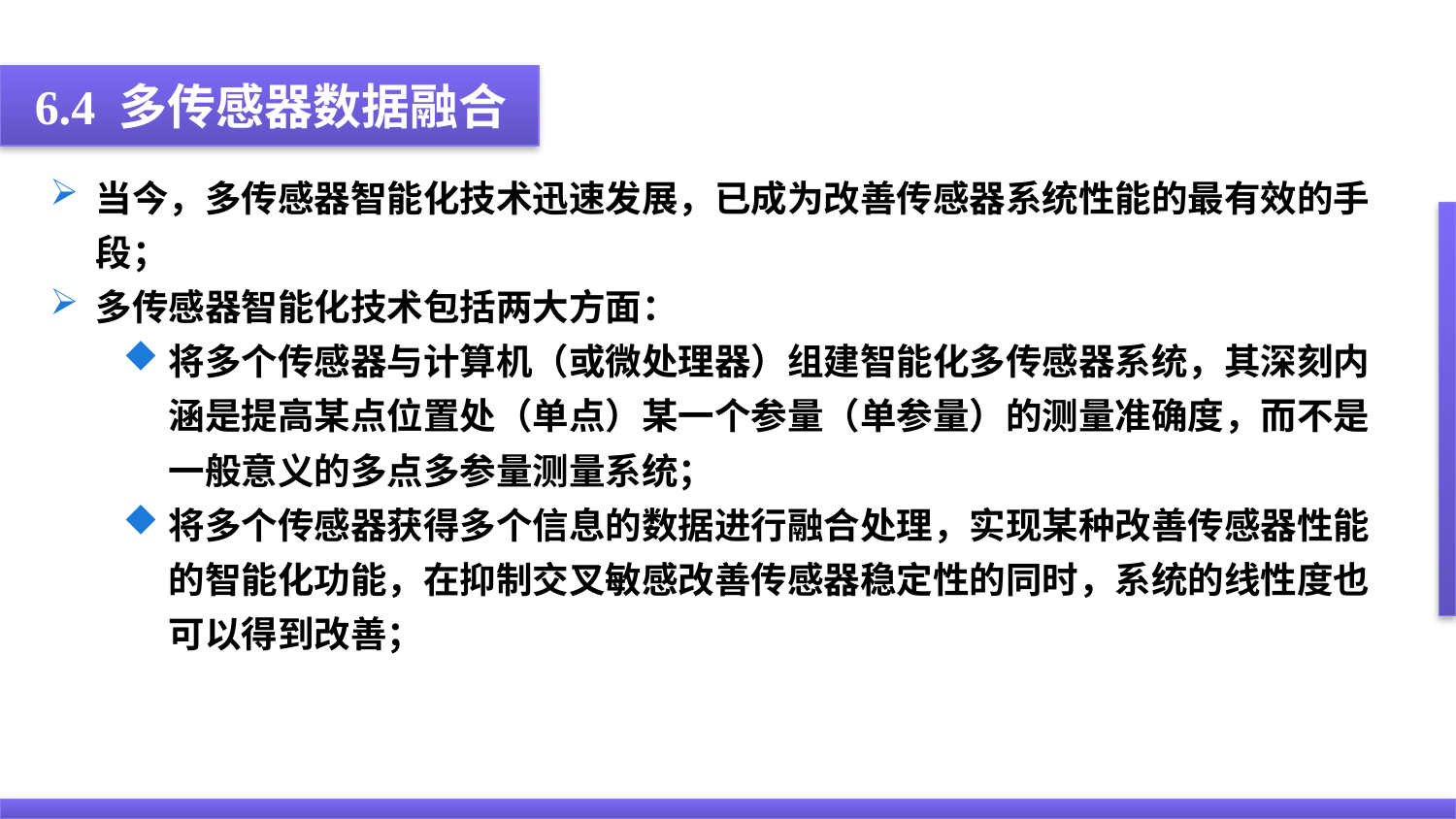

6.4 多传感器数据融合
当今，多传感器智能化技术迅速发展，已成为改善传感器系统性能的最有效的手段；
多传感器智能化技术包括两大方面：
将多个传感器与计算机（或微处理器）组建智能化多传感器系统，其深刻内涵是提高某点位置处（单点）某一个参量（单参量）的测量准确度，而不是一般意义的多点多参量测量系统；
将多个传感器获得多个信息的数据进行融合处理，实现某种改善传感器性能的智能化功能，在抑制交叉敏感改善传感器稳定性的同时，系统的线性度也可以得到改善；